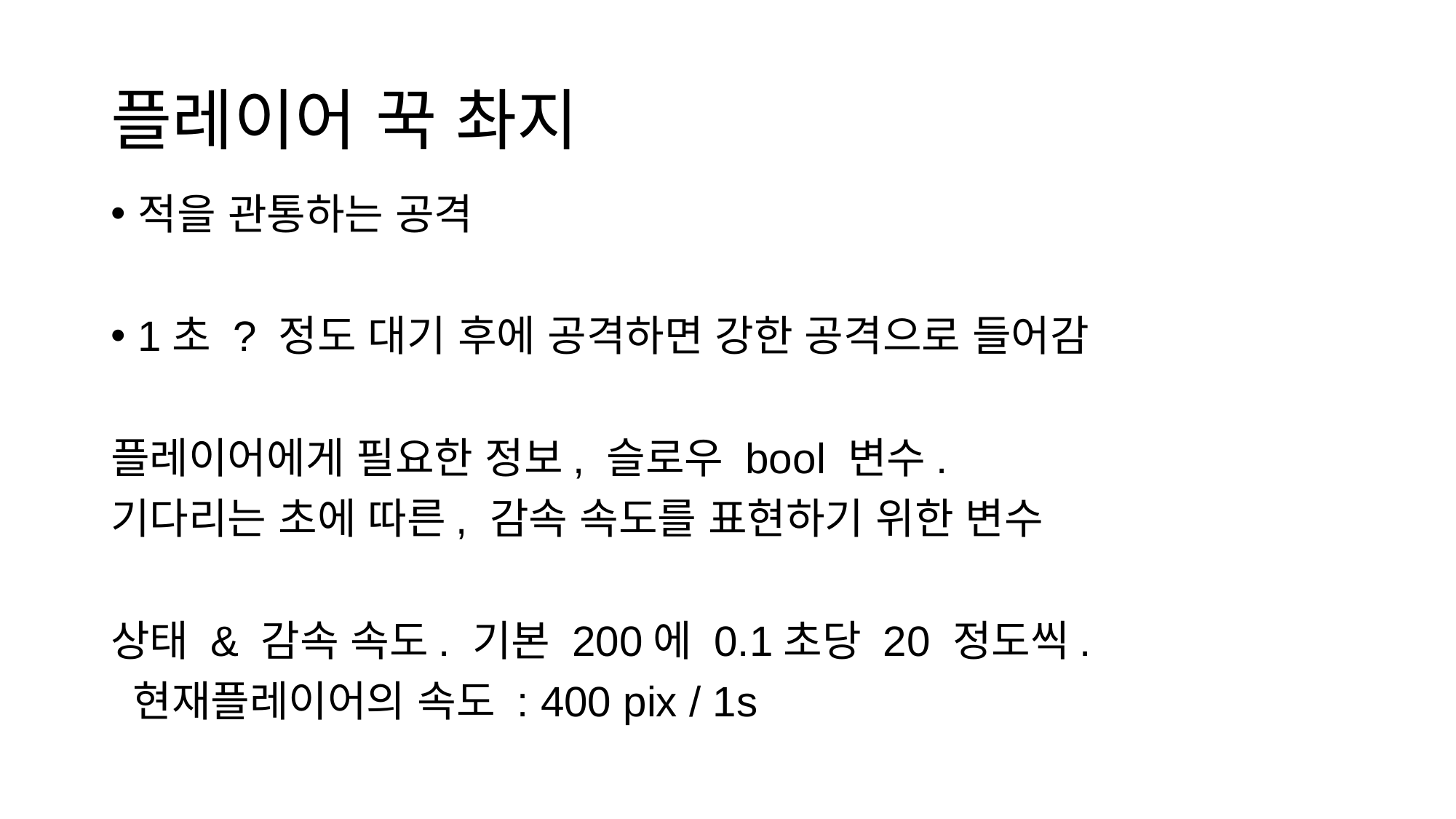

# 플레이어 꾹 촤지
적을 관통하는 공격

1초 ? 정도 대기 후에 공격하면 강한 공격으로 들어감

플레이어에게 필요한 정보, 슬로우 bool 변수.
기다리는 초에 따른, 감속 속도를 표현하기 위한 변수

상태 & 감속 속도. 기본 200에 0.1초당 20 정도씩.
 현재플레이어의 속도 : 400 pix / 1s